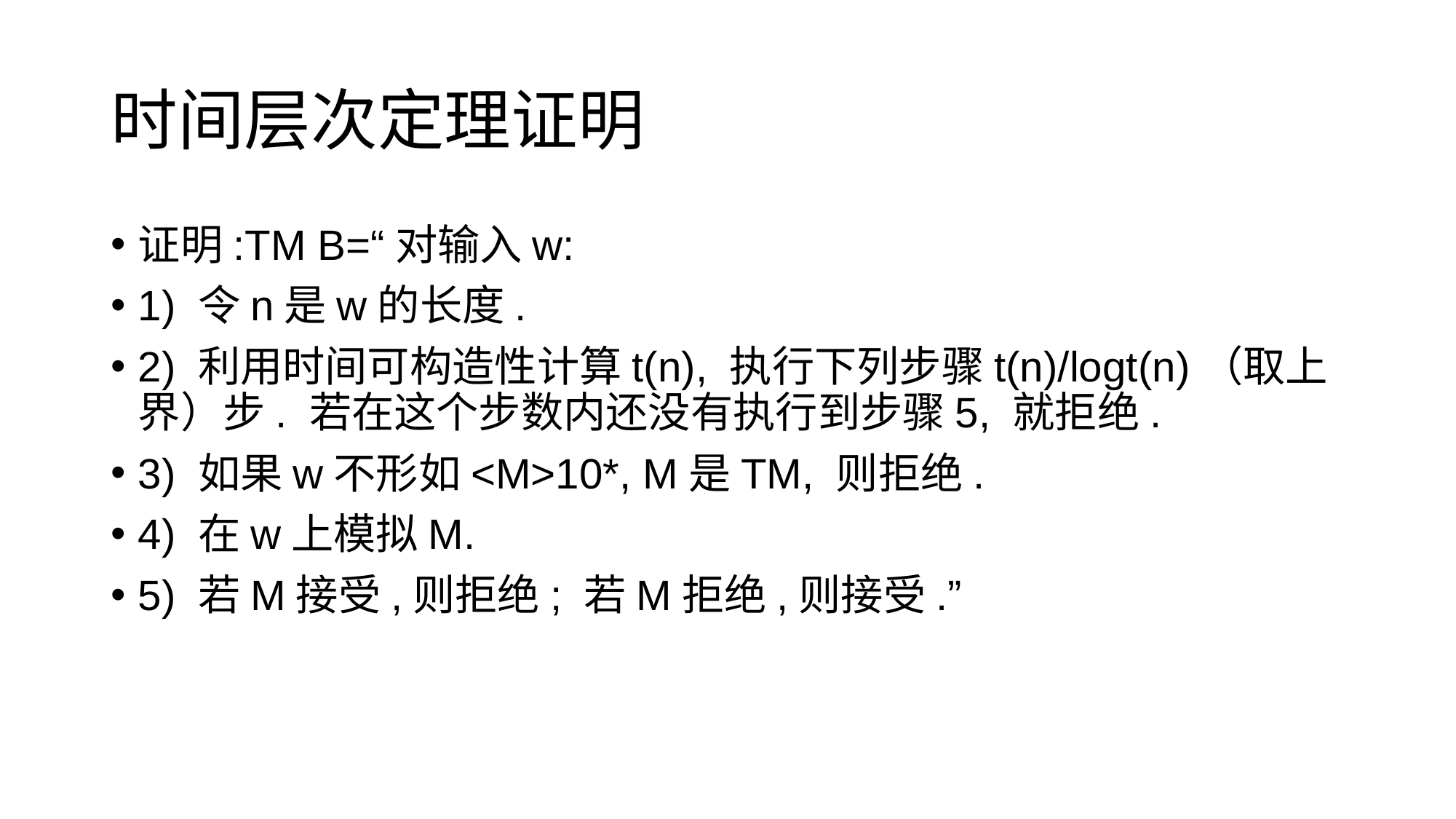

# 时间层次定理证明
证明:TM B=“对输入w:
1) 令n是w的长度.
2) 利用时间可构造性计算t(n), 执行下列步骤t(n)/logt(n)（取上界）步. 若在这个步数内还没有执行到步骤5, 就拒绝.
3) 如果w不形如<M>10*, M是TM, 则拒绝.
4) 在w上模拟M.
5) 若M接受,则拒绝; 若M拒绝,则接受.”